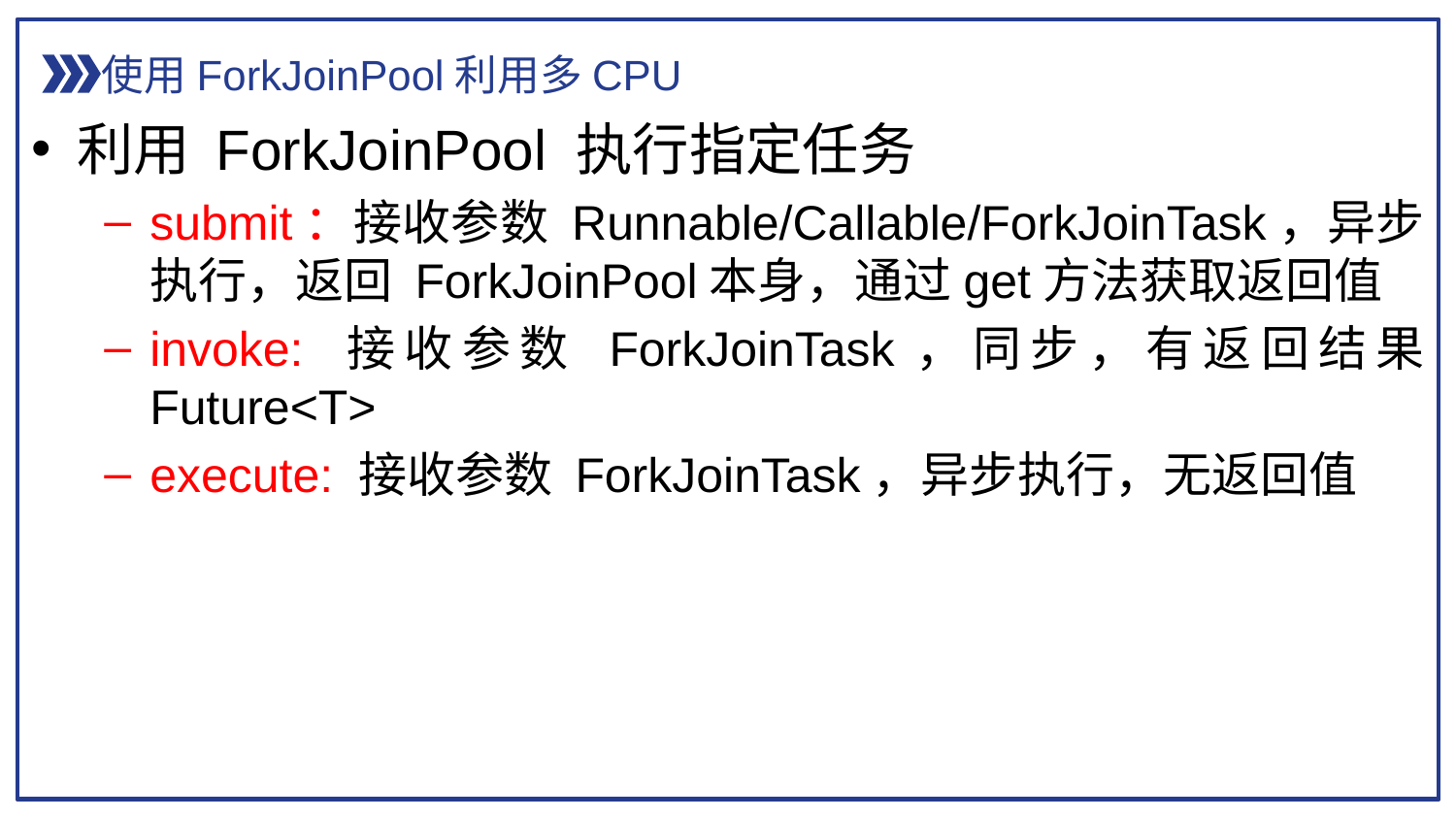

使用ForkJoinPool利用多CPU

利用 ForkJoinPool 执行指定任务
submit：接收参数 Runnable/Callable/ForkJoinTask，异步执行，返回 ForkJoinPool本身，通过get方法获取返回值
invoke: 接收参数 ForkJoinTask，同步，有返回结果 Future<T>
execute: 接收参数 ForkJoinTask，异步执行，无返回值